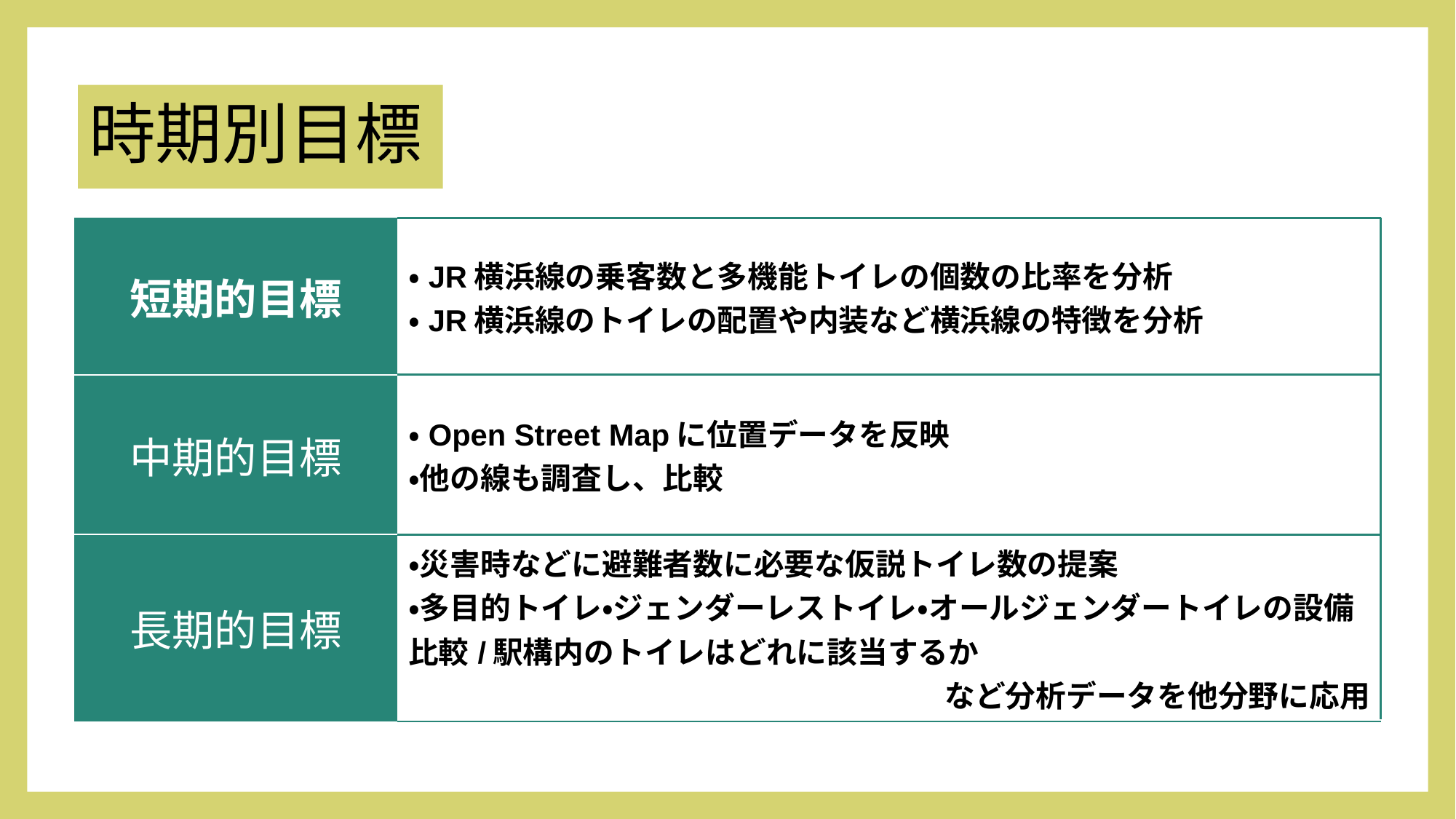

# 時期別目標
| 短期的目標 | ・JR横浜線の乗客数と多機能トイレの個数の比率を分析 ・JR横浜線のトイレの配置や内装など横浜線の特徴を分析 |
| --- | --- |
| 中期的目標 | ・Open Street Mapに位置データを反映 ・他の線も調査し、比較 |
| 長期的目標 | ・災害時などに避難者数に必要な仮説トイレ数の提案 ・多目的トイレ・ジェンダーレストイレ・オールジェンダートイレの設備比較/駅構内のトイレはどれに該当するか など分析データを他分野に応用 |